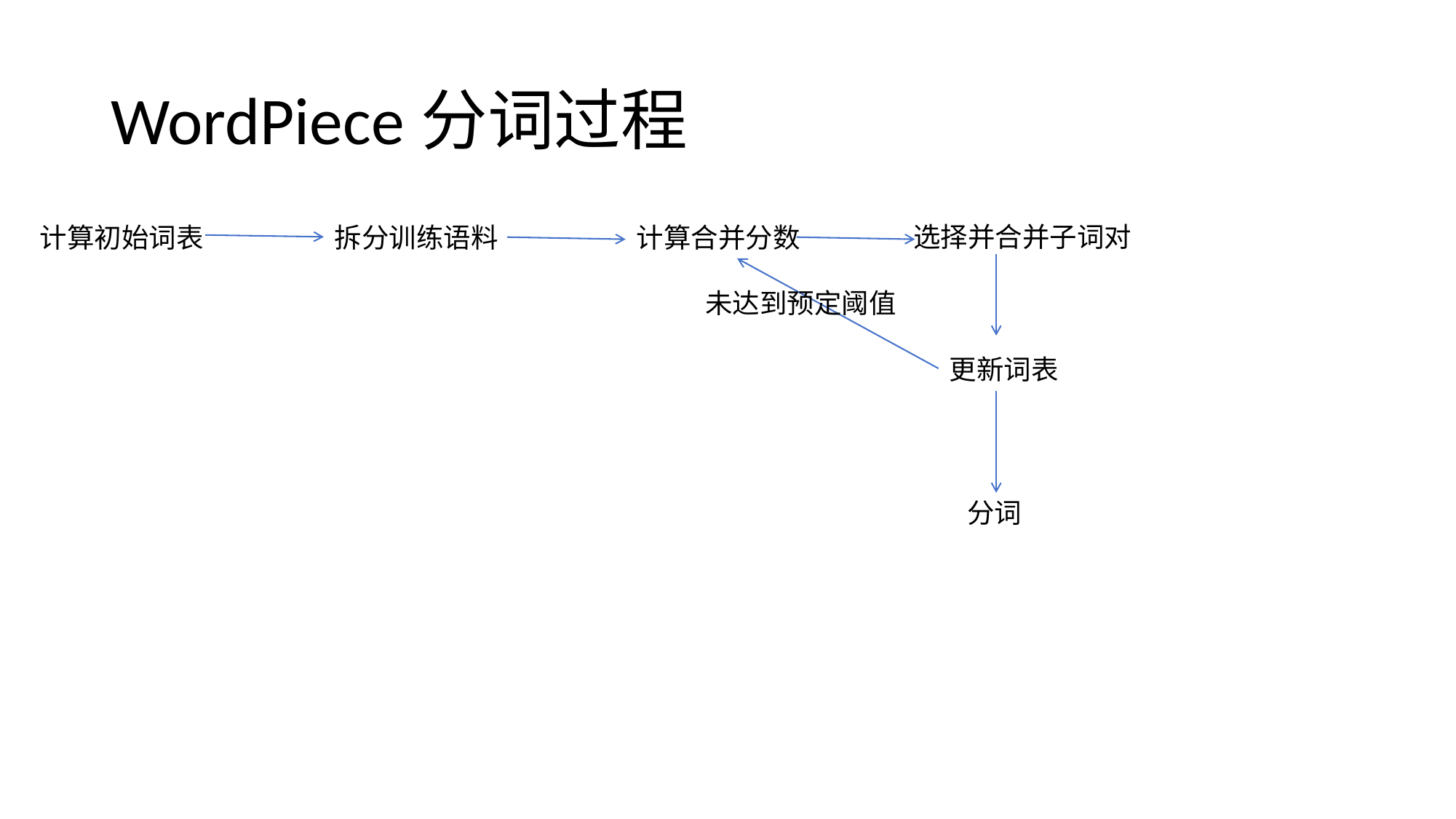

# WordPiece分词过程
选择并合并子词对
计算初始词表
拆分训练语料
计算合并分数
未达到预定阈值
更新词表
分词